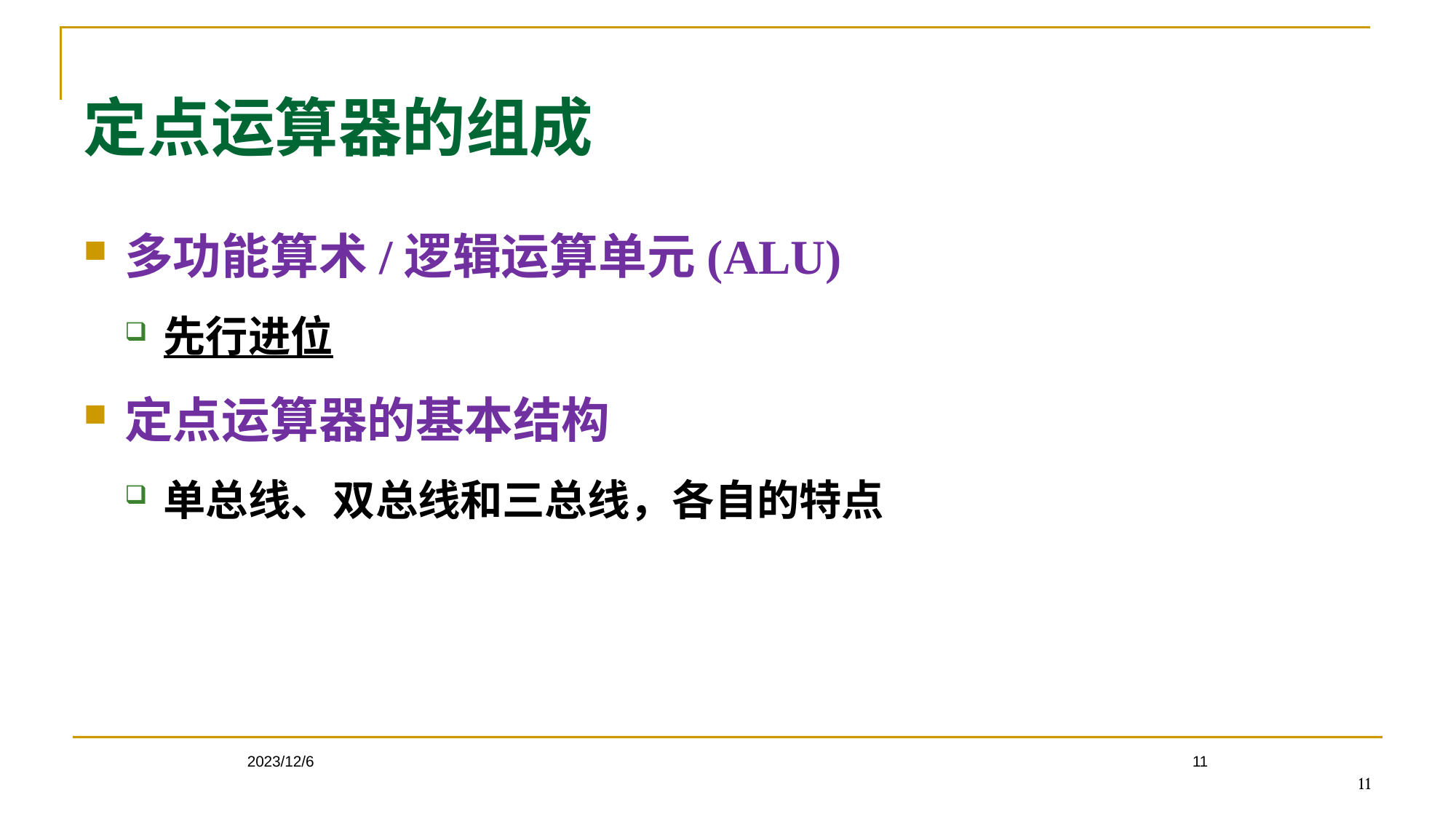

# 定点运算器的组成
多功能算术/逻辑运算单元(ALU)
先行进位
定点运算器的基本结构
单总线、双总线和三总线，各自的特点
11
2023/12/6
11